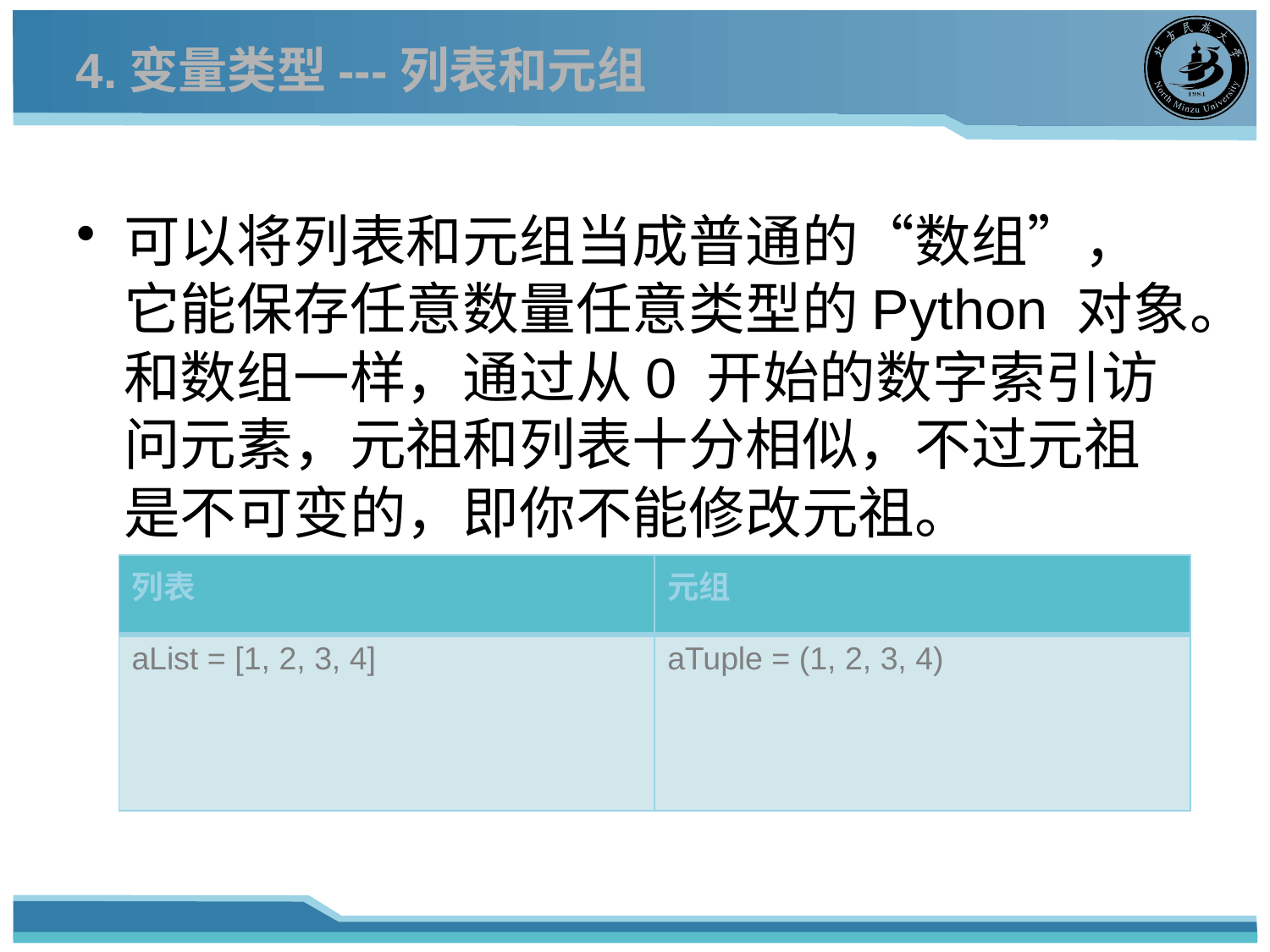

# 4.变量类型---列表和元组

可以将列表和元组当成普通的“数组”，它能保存任意数量任意类型的Python 对象。和数组一样，通过从0 开始的数字索引访问元素，元祖和列表十分相似，不过元祖是不可变的，即你不能修改元祖。
| 列表 | 元组 |
| --- | --- |
| aList = [1, 2, 3, 4] | aTuple = (1, 2, 3, 4) |